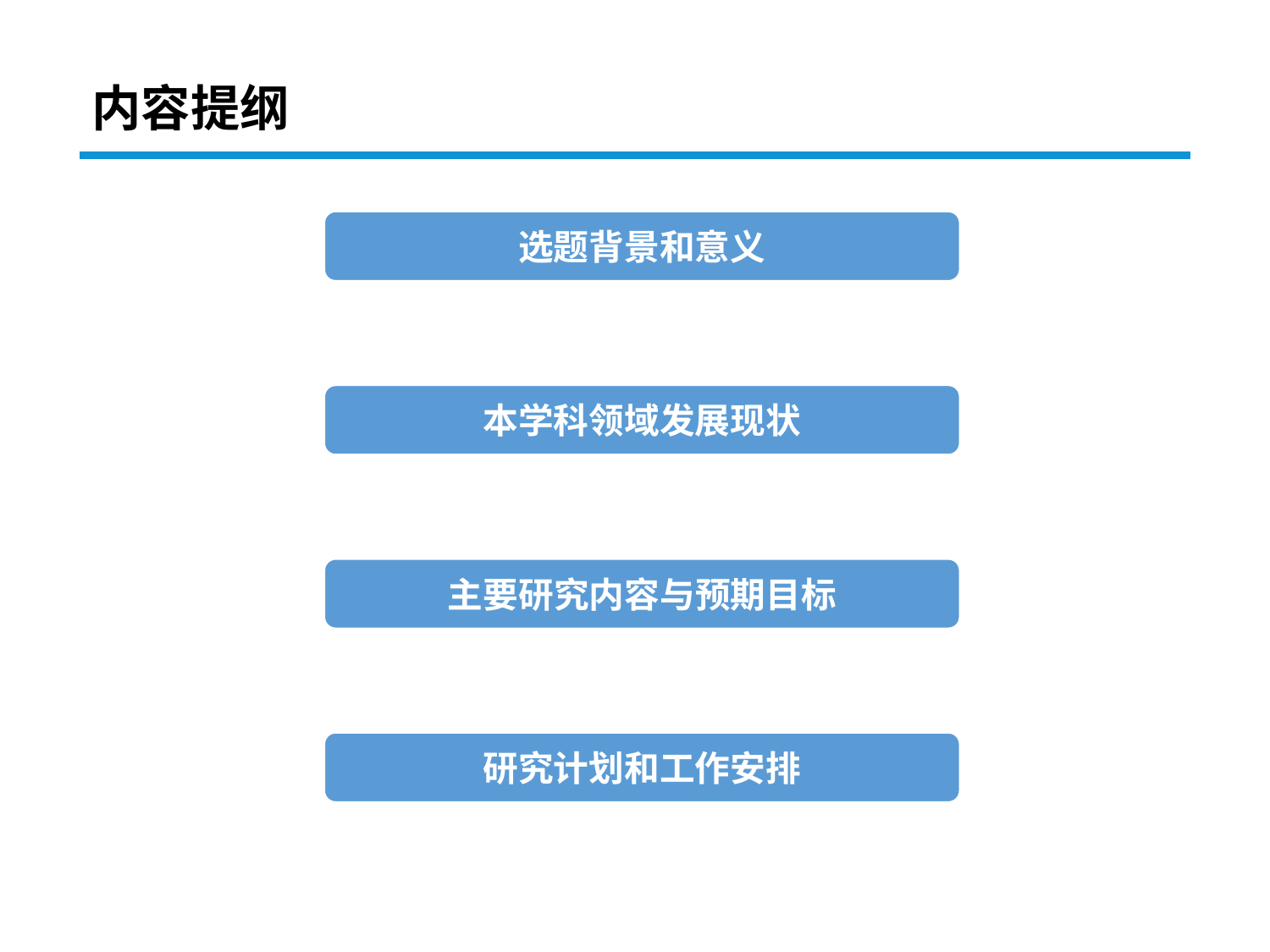

# 内容提纲
选题背景和意义
本学科领域发展现状
主要研究内容与预期目标
研究计划和工作安排